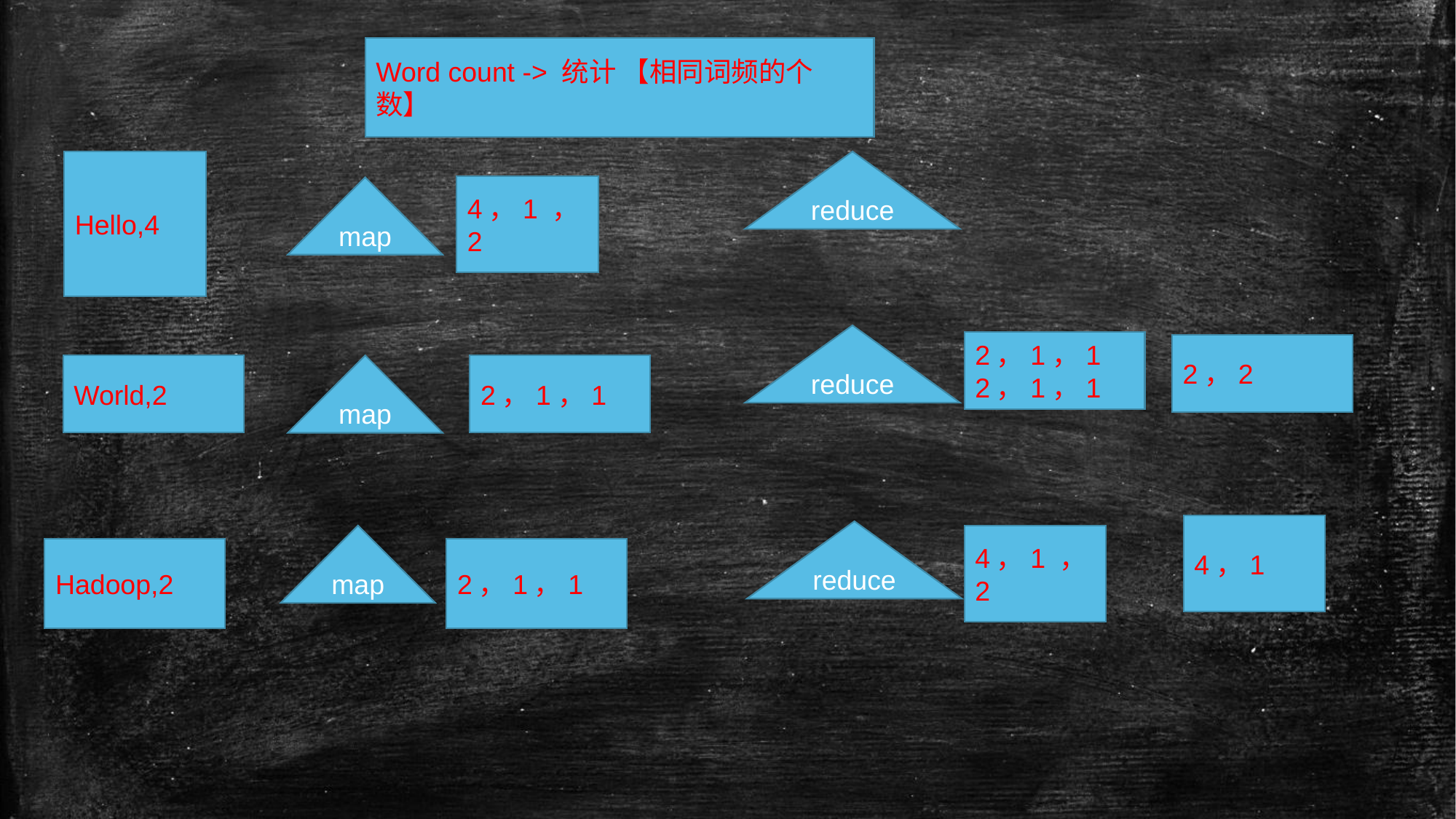

Word count -> 统计 【相同词频的个数】
Hello,4
reduce
4，1 ，2
map
reduce
2，1，1
2，1，1
2，2
2，1，1
World,2
map
4，1
reduce
map
4，1 ，2
Hadoop,2
2，1，1